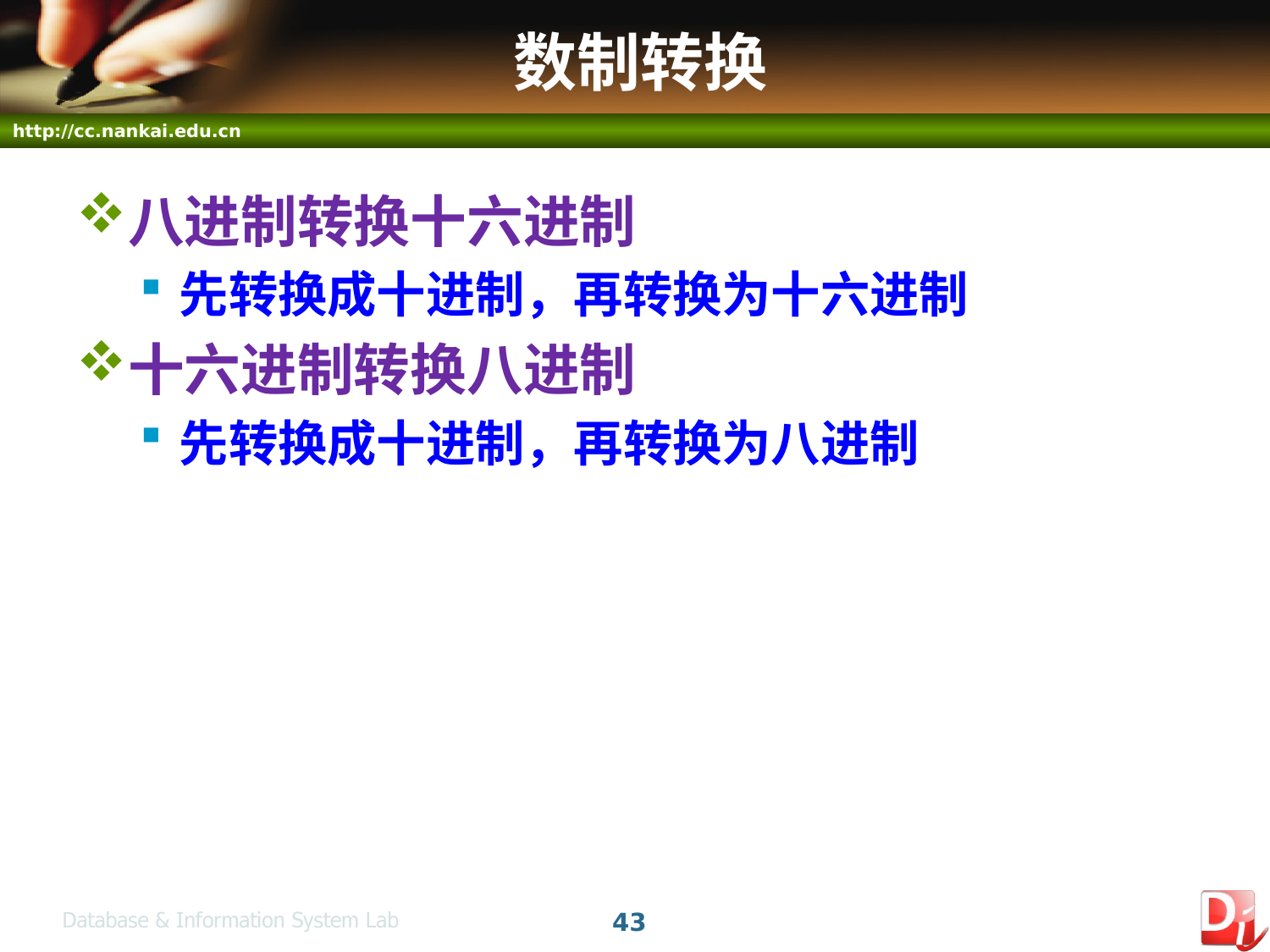

# 数制转换
八进制转换十六进制
先转换成十进制，再转换为十六进制
十六进制转换八进制
先转换成十进制，再转换为八进制

43
Database & Information System Lab